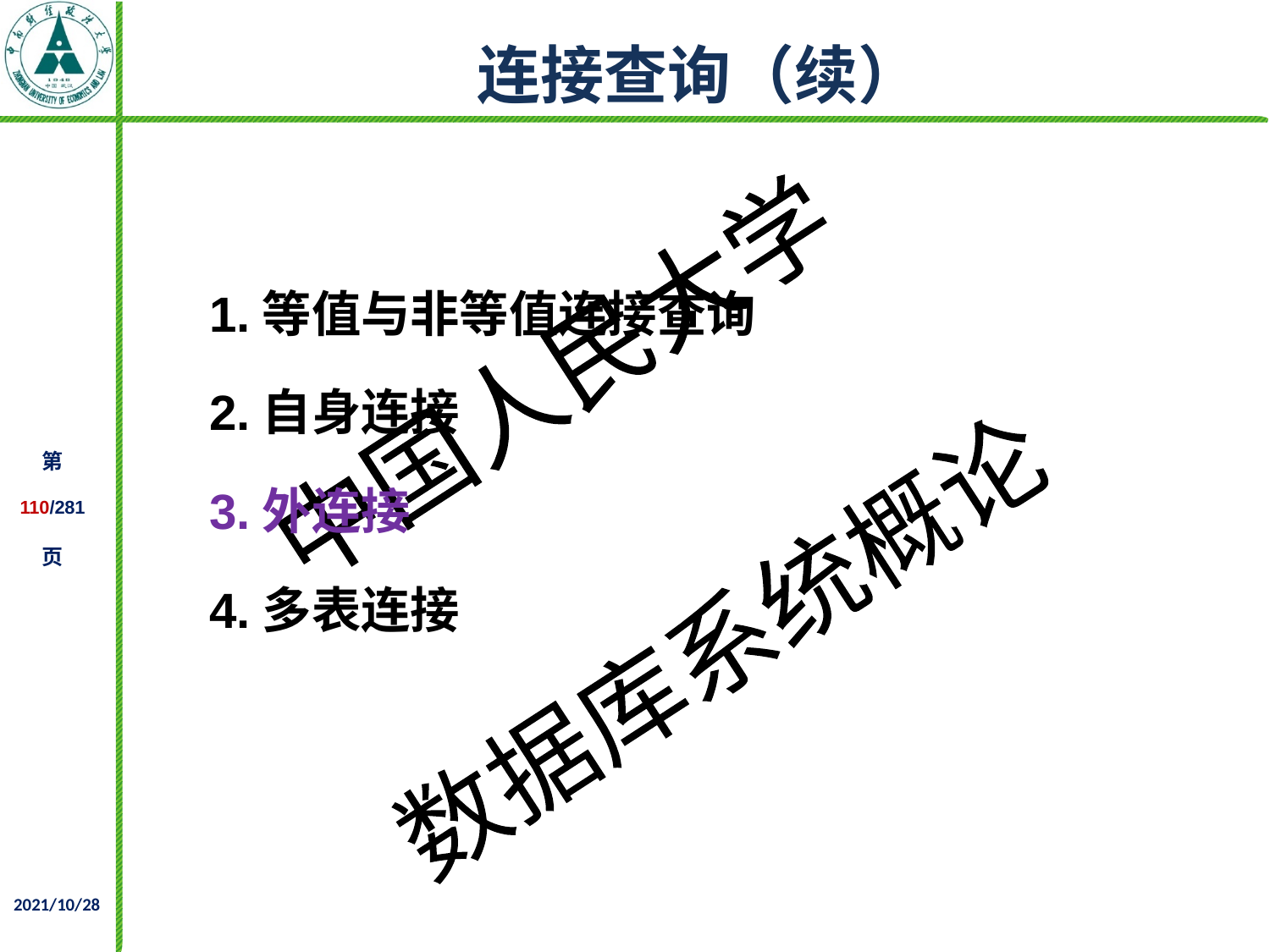

# 连接查询（续）

1.等值与非等值连接查询
2.自身连接
3.外连接
4.多表连接

2021/10/28